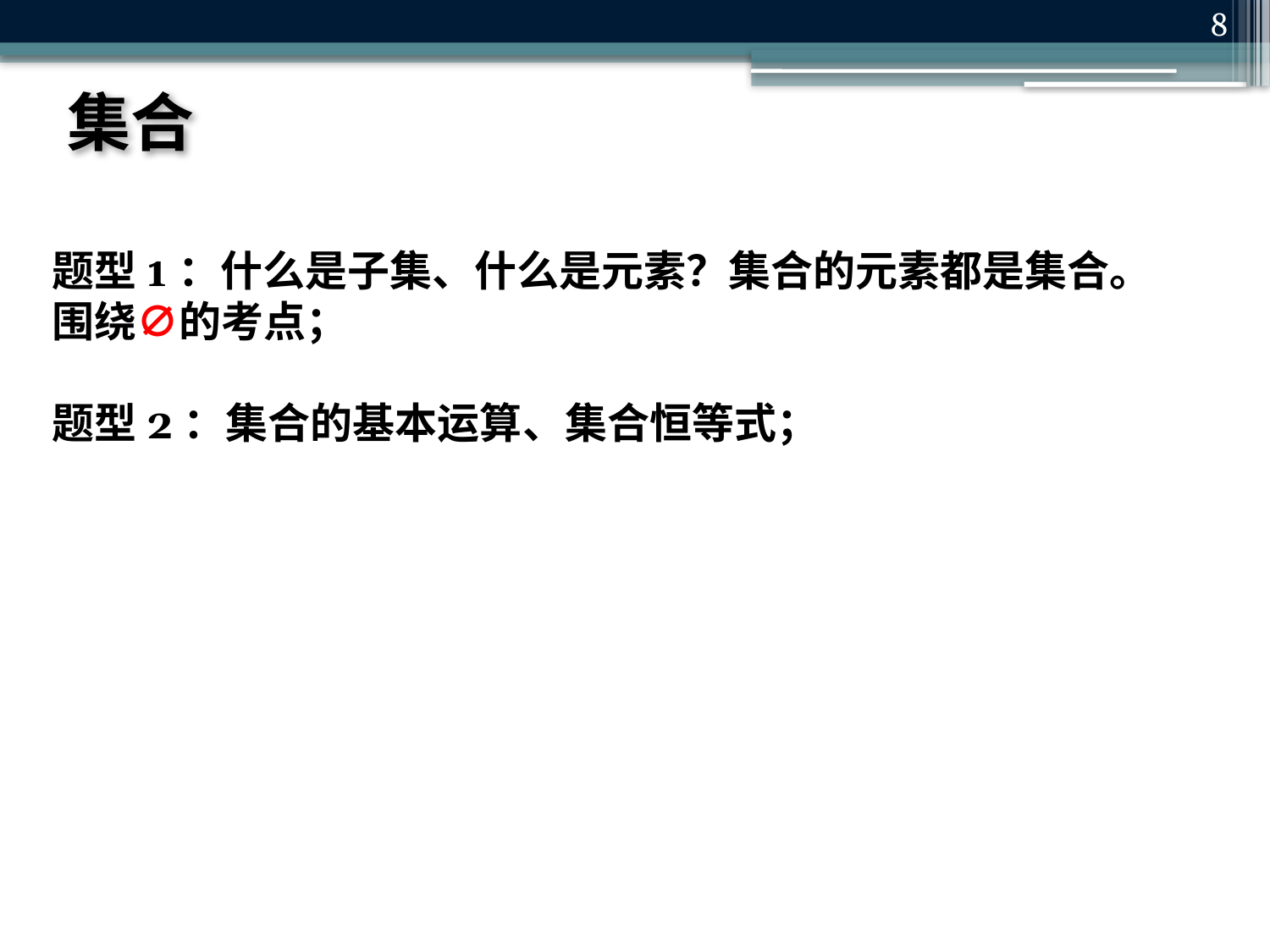

8
集合
题型1：什么是子集、什么是元素？集合的元素都是集合。围绕∅的考点；

题型2：集合的基本运算、集合恒等式；